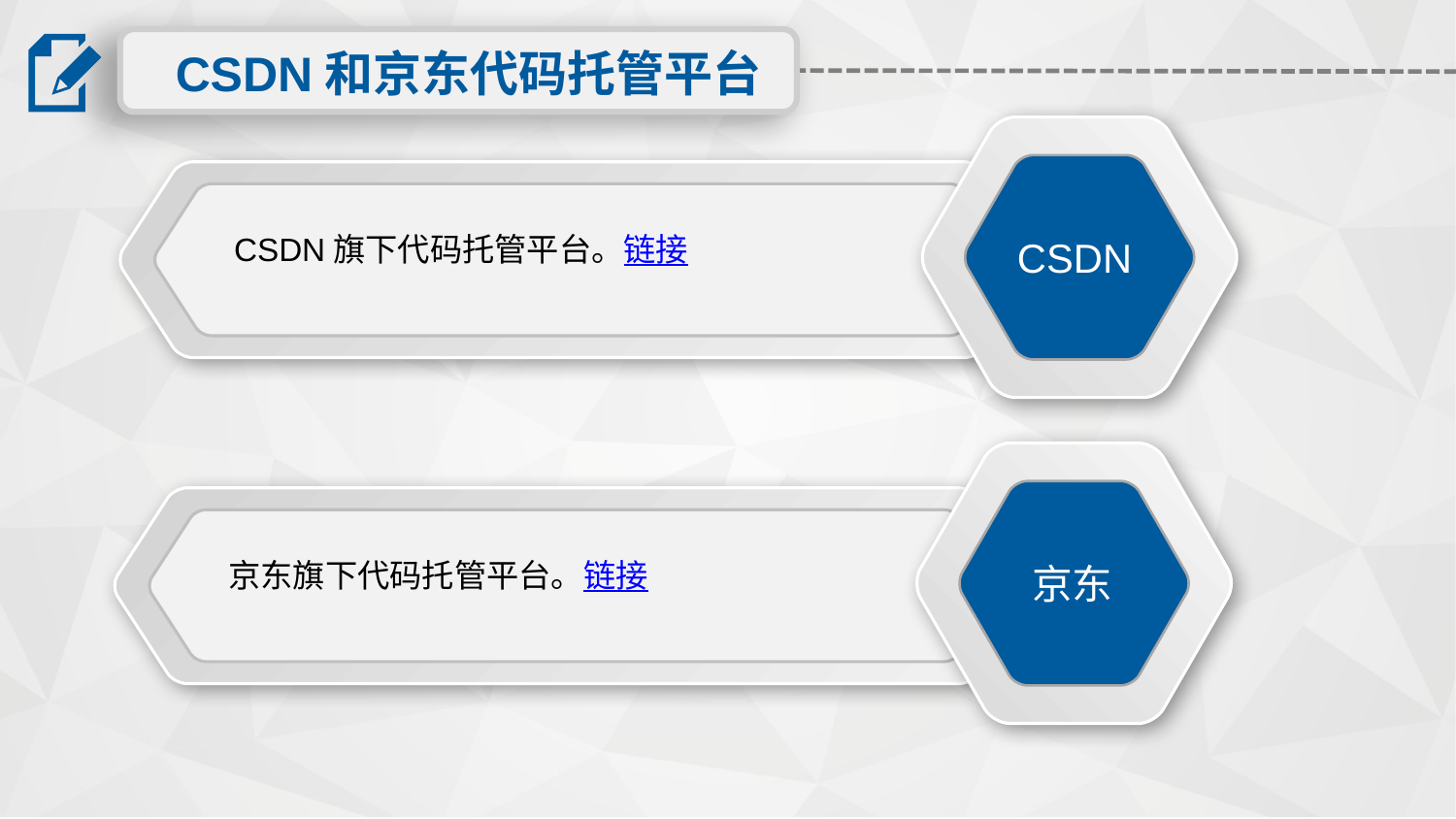

CSDN和京东代码托管平台

CSDN旗下代码托管平台。链接
CSDN

京东旗下代码托管平台。链接
京东